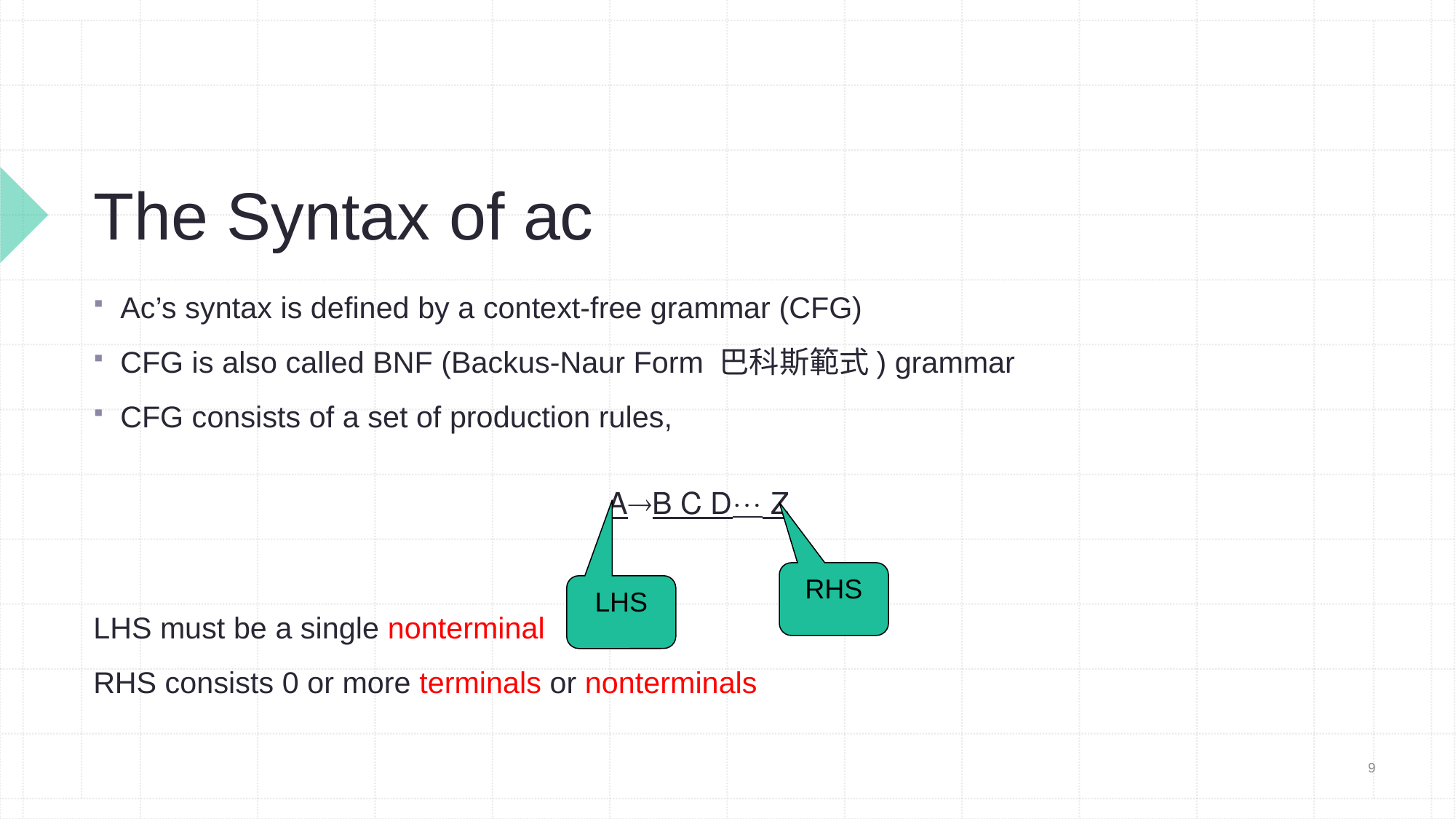

# The Syntax of ac
Ac’s syntax is defined by a context-free grammar (CFG)
CFG is also called BNF (Backus-Naur Form 巴科斯範式) grammar
CFG consists of a set of production rules,

A→B C D… Z

LHS must be a single nonterminal
RHS consists 0 or more terminals or nonterminals

RHS
LHS
9